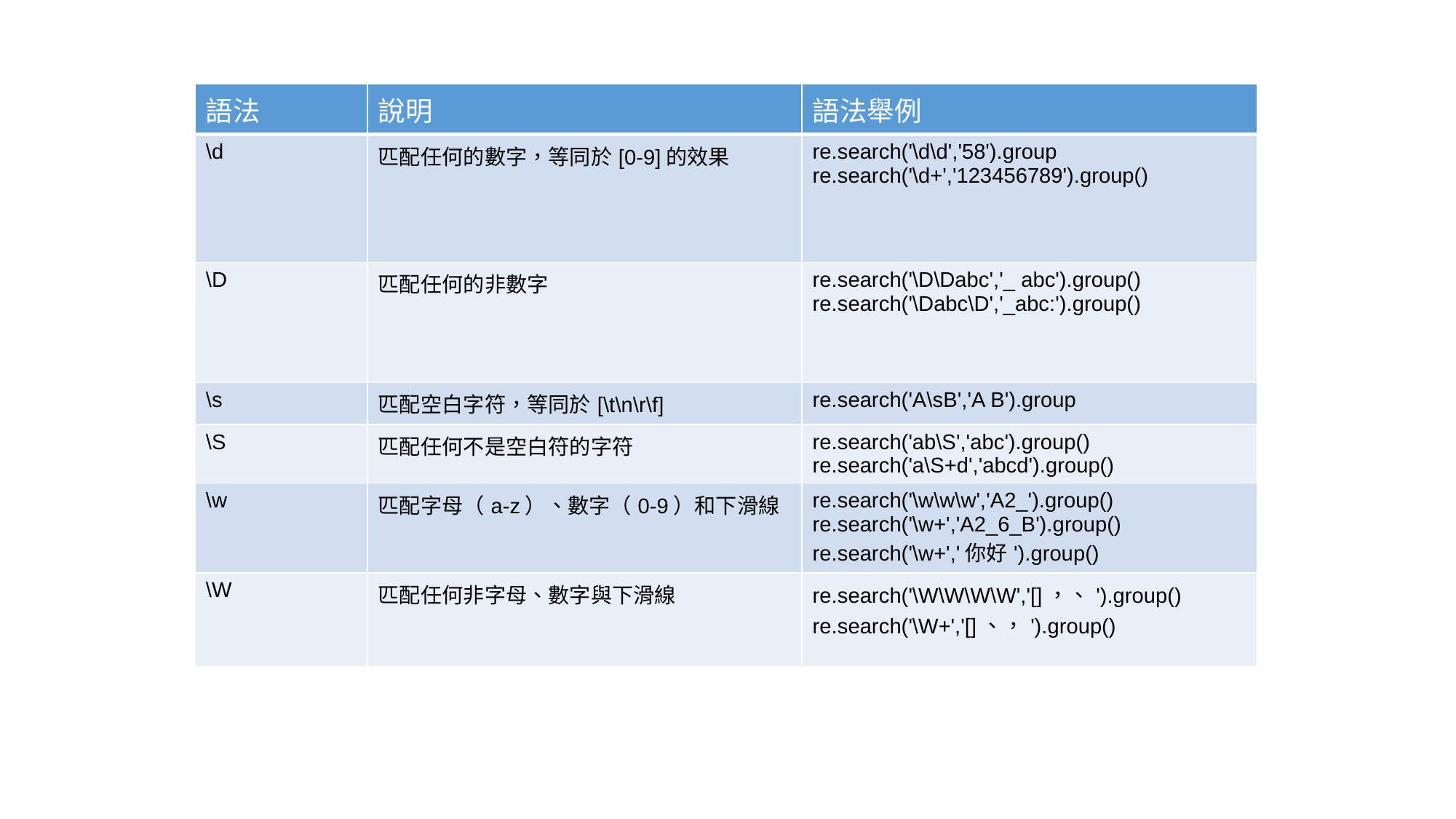

| 語法 | 說明 | 語法舉例 |
| --- | --- | --- |
| \d | 匹配任何的數字，等同於[0-9]的效果 | re.search('\d\d','58').group re.search('\d+','123456789').group() |
| \D | 匹配任何的非數字 | re.search('\D\Dabc','\_ abc').group() re.search('\Dabc\D','\_abc:').group() |
| \s | 匹配空白字符，等同於[\t\n\r\f] | re.search('A\sB','A B').group |
| \S | 匹配任何不是空白符的字符 | re.search('ab\S','abc').group() re.search('a\S+d','abcd').group() |
| \w | 匹配字母（a-z）、數字（0-9）和下滑線 | re.search('\w\w\w','A2\_').group() re.search('\w+','A2\_6\_B').group() re.search('\w+','你好').group() |
| \W | 匹配任何非字母、數字與下滑線 | re.search('\W\W\W\W','[]，、').group() re.search('\W+','[]、，').group() |